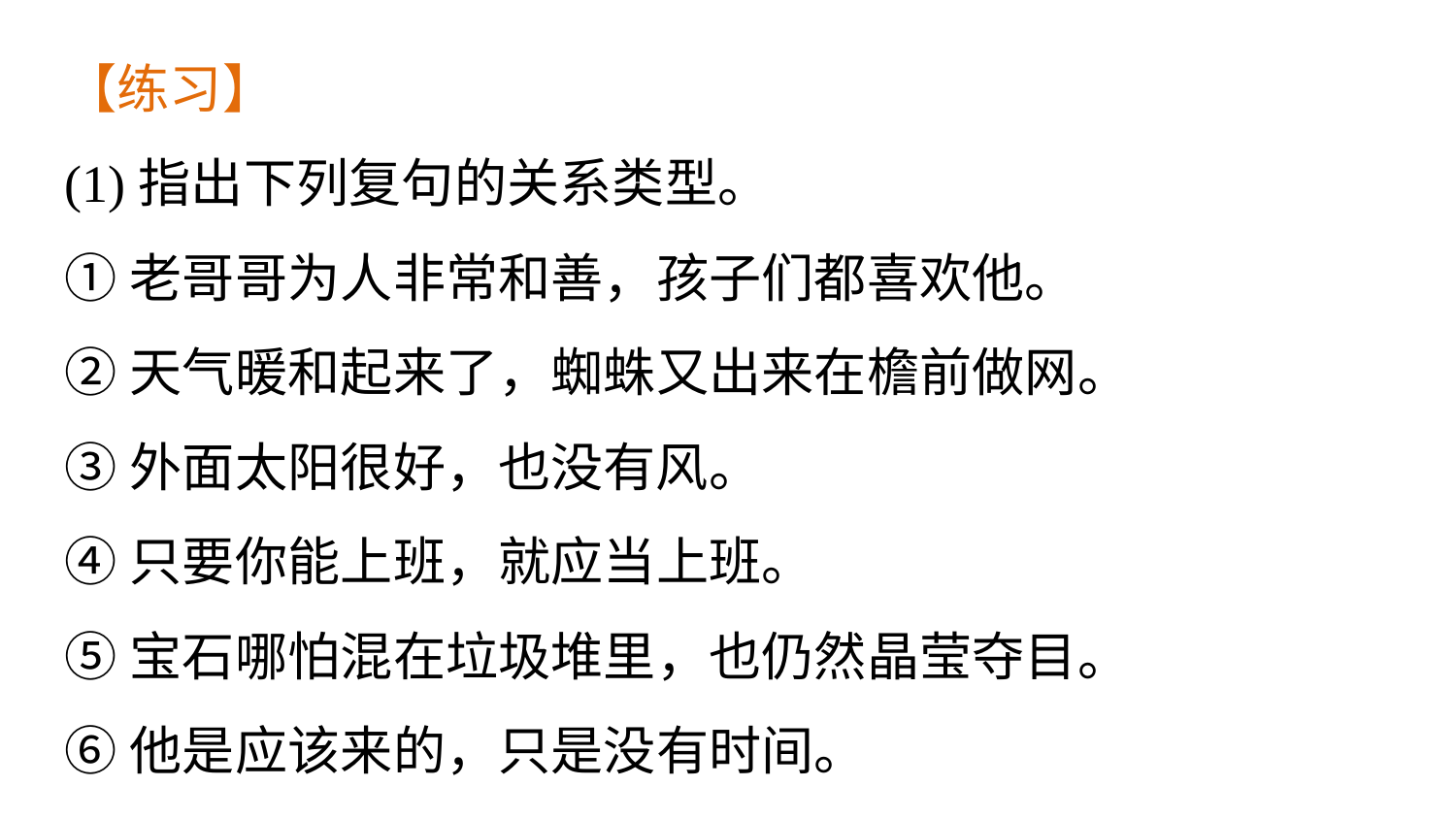

【练习】
(1)指出下列复句的关系类型。
①老哥哥为人非常和善，孩子们都喜欢他。
②天气暖和起来了，蜘蛛又出来在檐前做网。
③外面太阳很好，也没有风。
④只要你能上班，就应当上班。
⑤宝石哪怕混在垃圾堆里，也仍然晶莹夺目。
⑥他是应该来的，只是没有时间。